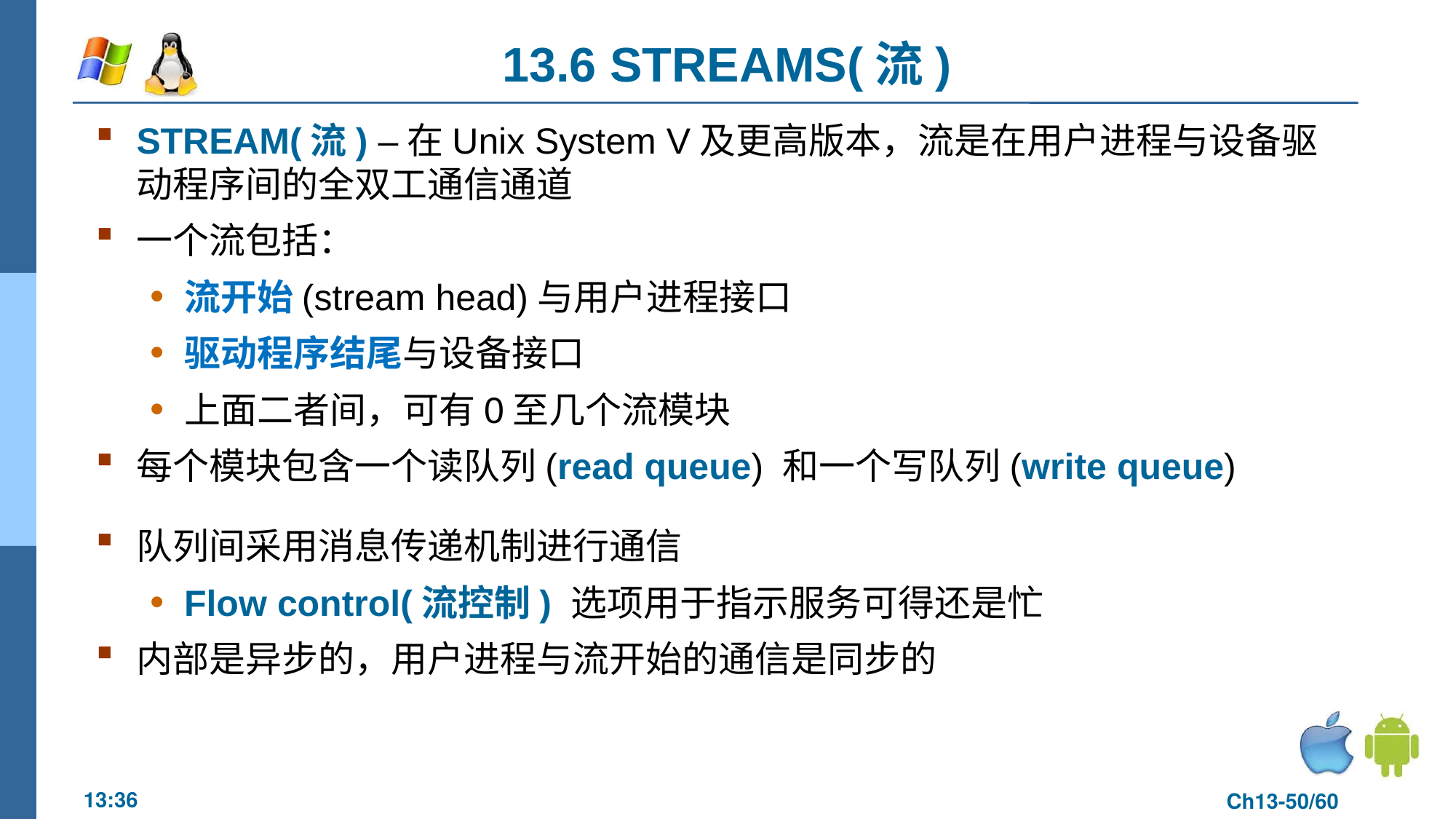

# 13.6 STREAMS(流)
STREAM(流) –在Unix System V及更高版本，流是在用户进程与设备驱动程序间的全双工通信通道
一个流包括：
流开始(stream head)与用户进程接口
驱动程序结尾与设备接口
上面二者间，可有0至几个流模块
每个模块包含一个读队列(read queue) 和一个写队列(write queue)

队列间采用消息传递机制进行通信
Flow control(流控制) 选项用于指示服务可得还是忙
内部是异步的，用户进程与流开始的通信是同步的